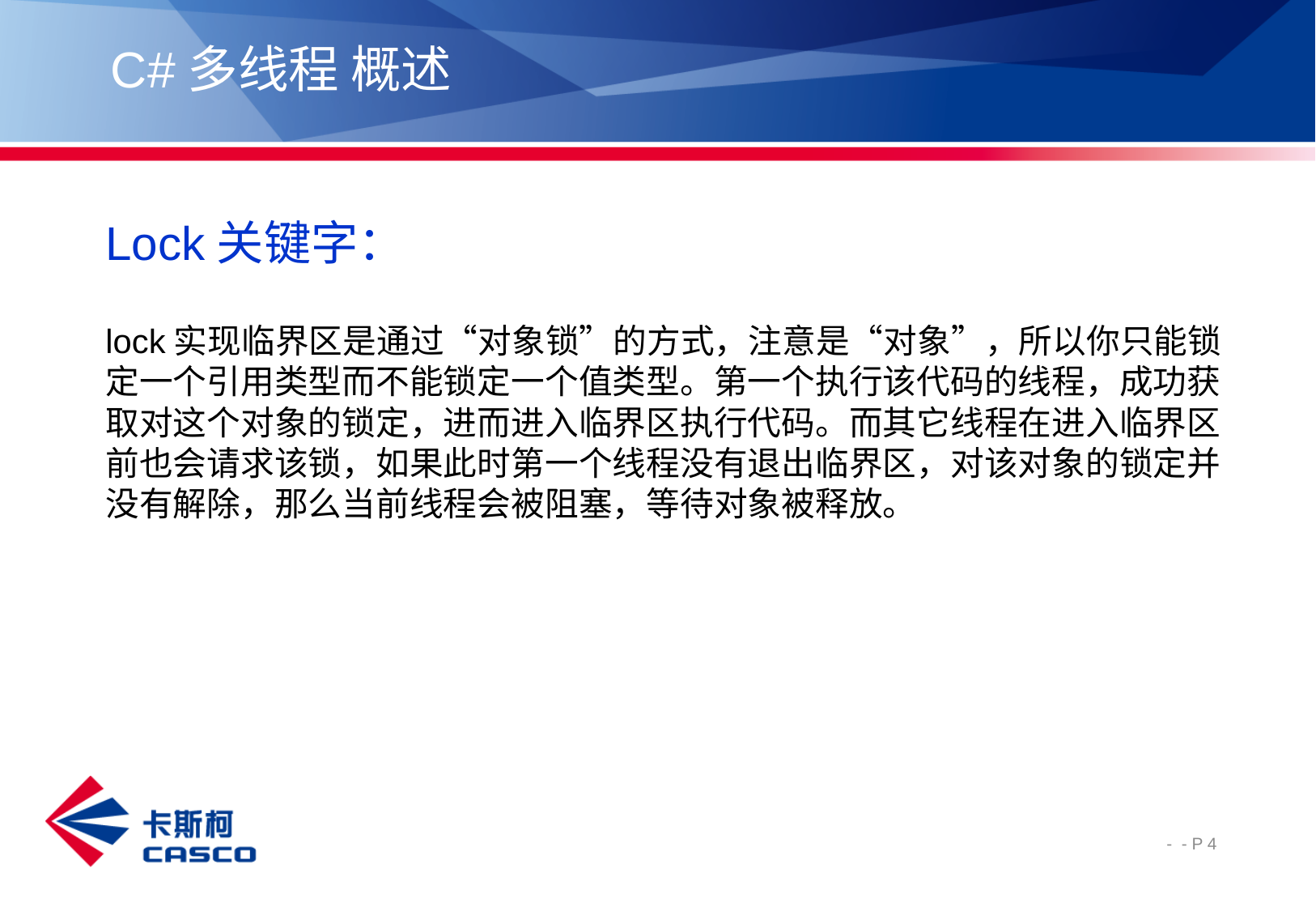

# C#多线程 概述
Lock关键字：

lock实现临界区是通过“对象锁”的方式，注意是“对象”，所以你只能锁定一个引用类型而不能锁定一个值类型。第一个执行该代码的线程，成功获取对这个对象的锁定，进而进入临界区执行代码。而其它线程在进入临界区前也会请求该锁，如果此时第一个线程没有退出临界区，对该对象的锁定并没有解除，那么当前线程会被阻塞，等待对象被释放。
 -  - P 4